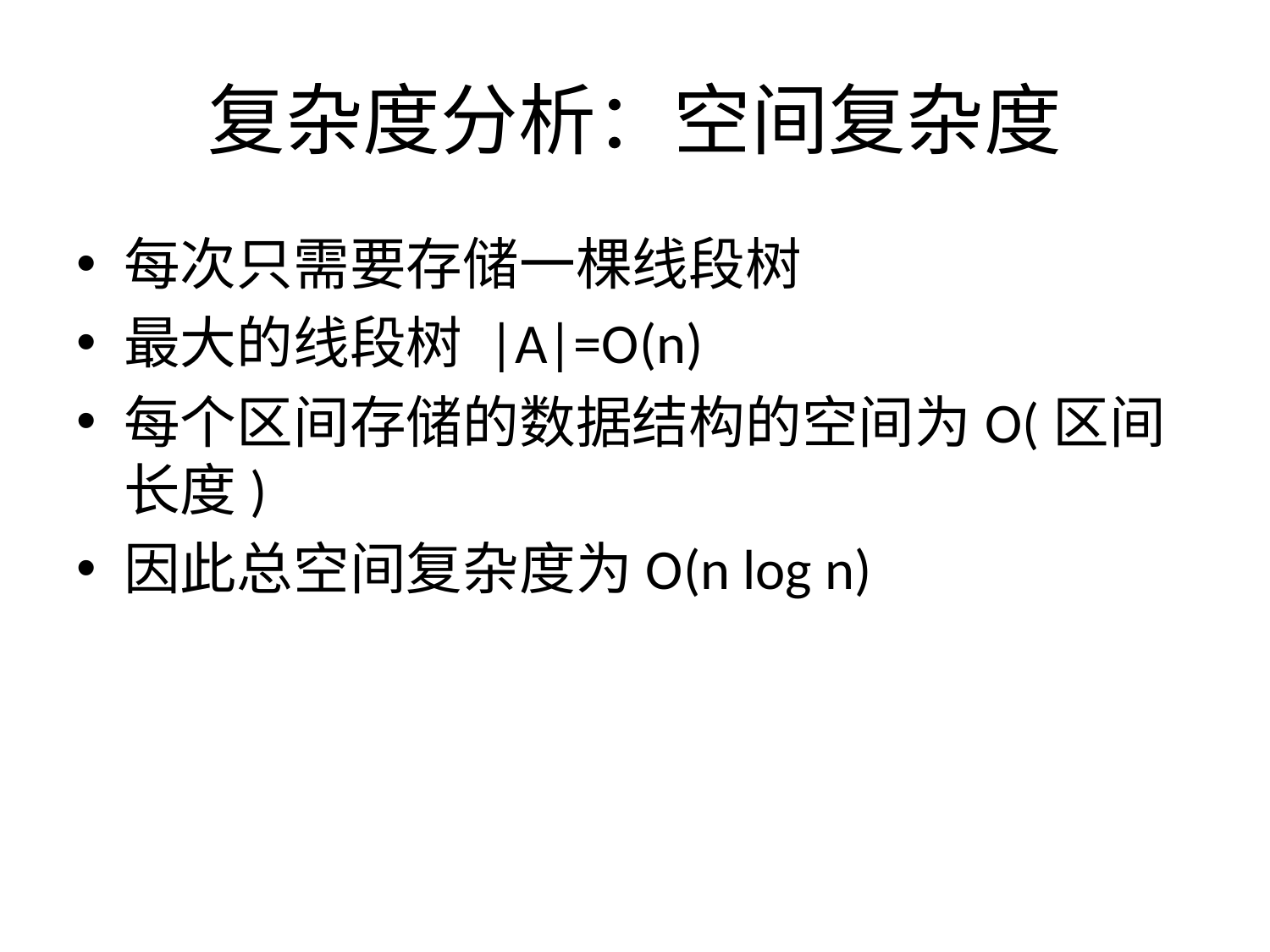

# 复杂度分析：空间复杂度
每次只需要存储一棵线段树
最大的线段树 |A|=O(n)
每个区间存储的数据结构的空间为O(区间长度)
因此总空间复杂度为O(n log n)